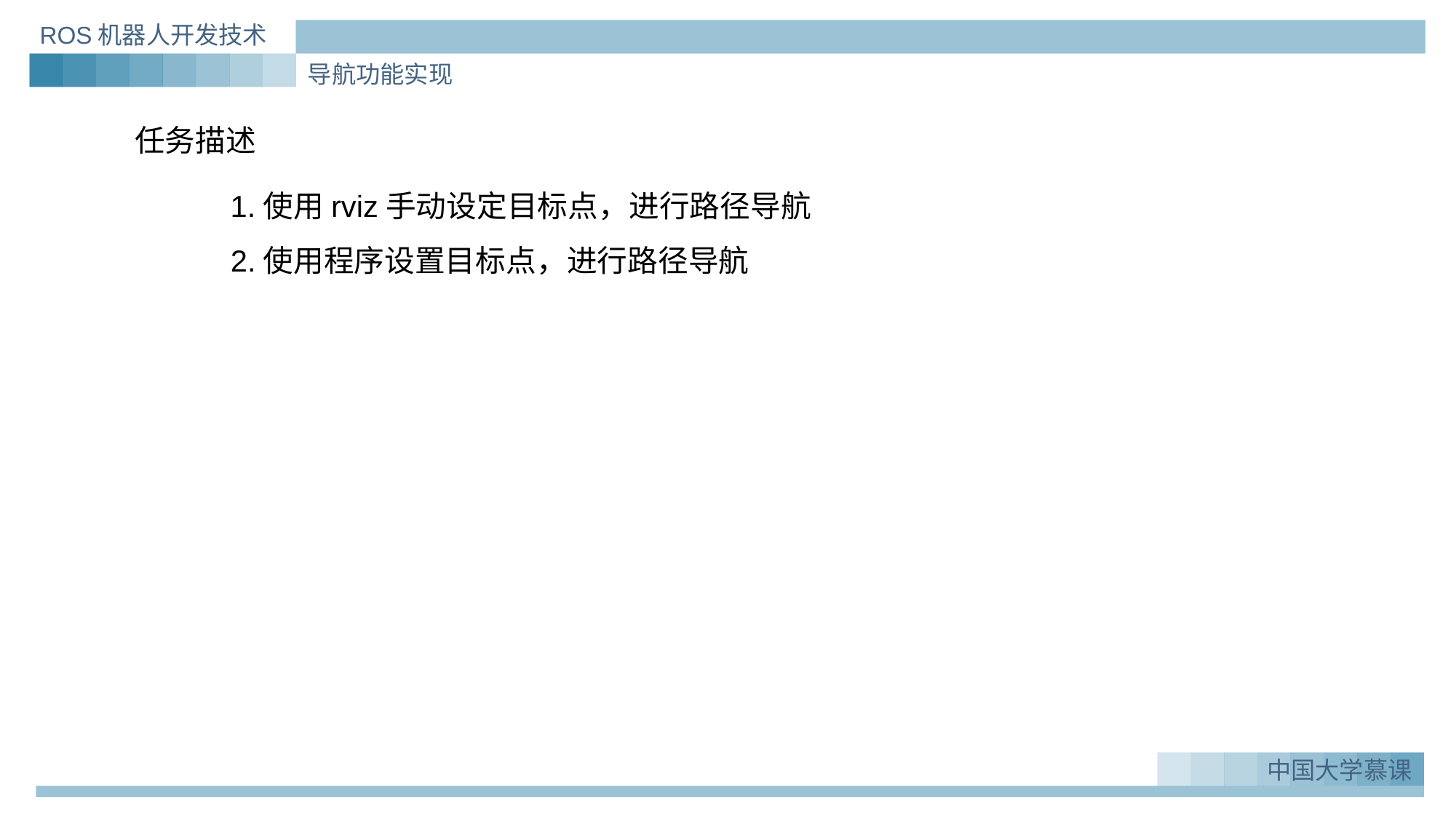

ROS机器人开发技术
导航功能实现
任务描述
      1.使用rviz手动设定目标点，进行路径导航
      2.使用程序设置目标点，进行路径导航
中国大学慕课